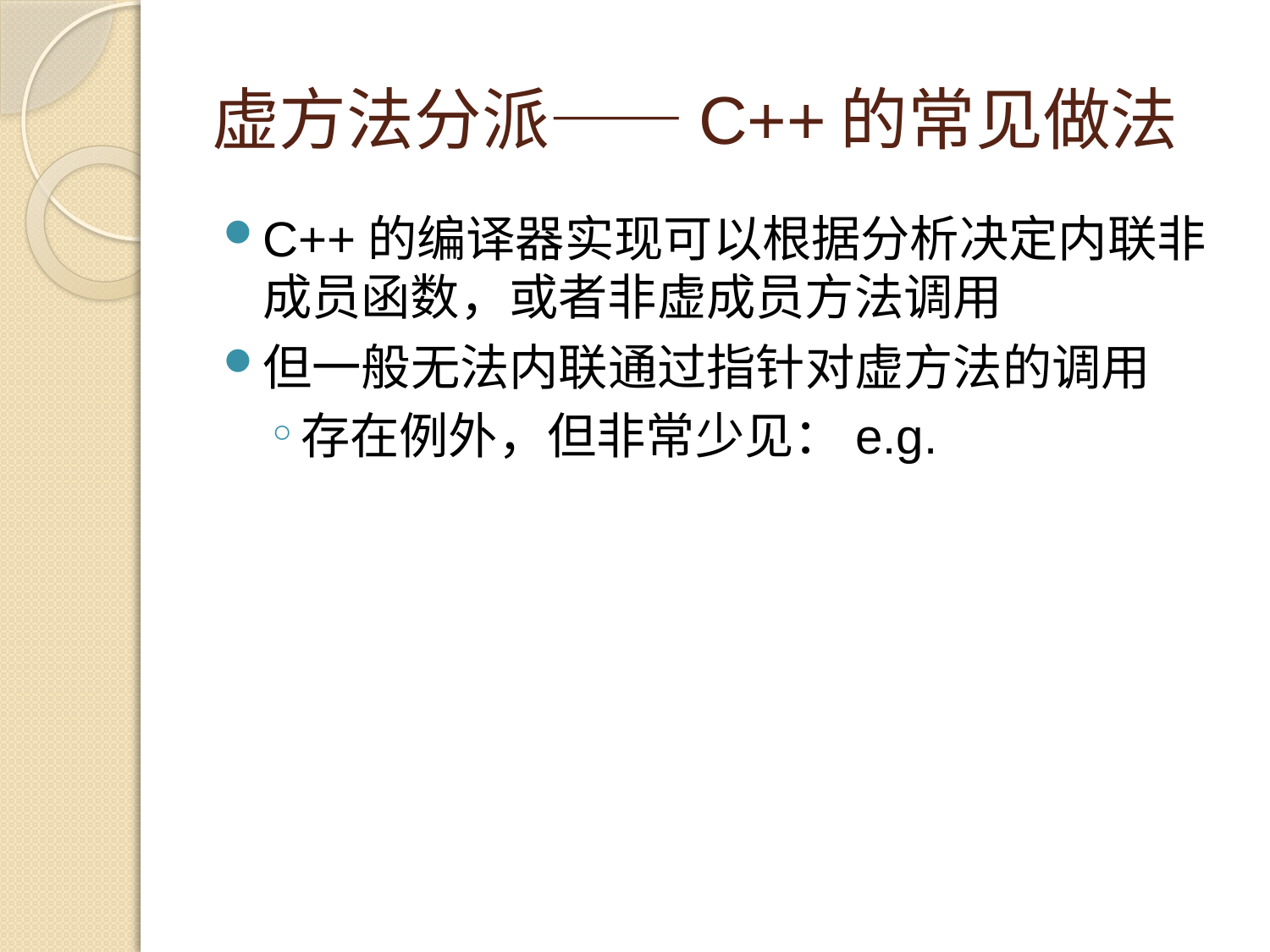

# 虚方法分派——C++的常见做法
C++的编译器实现可以根据分析决定内联非成员函数，或者非虚成员方法调用
但一般无法内联通过指针对虚方法的调用
存在例外，但非常少见：e.g.